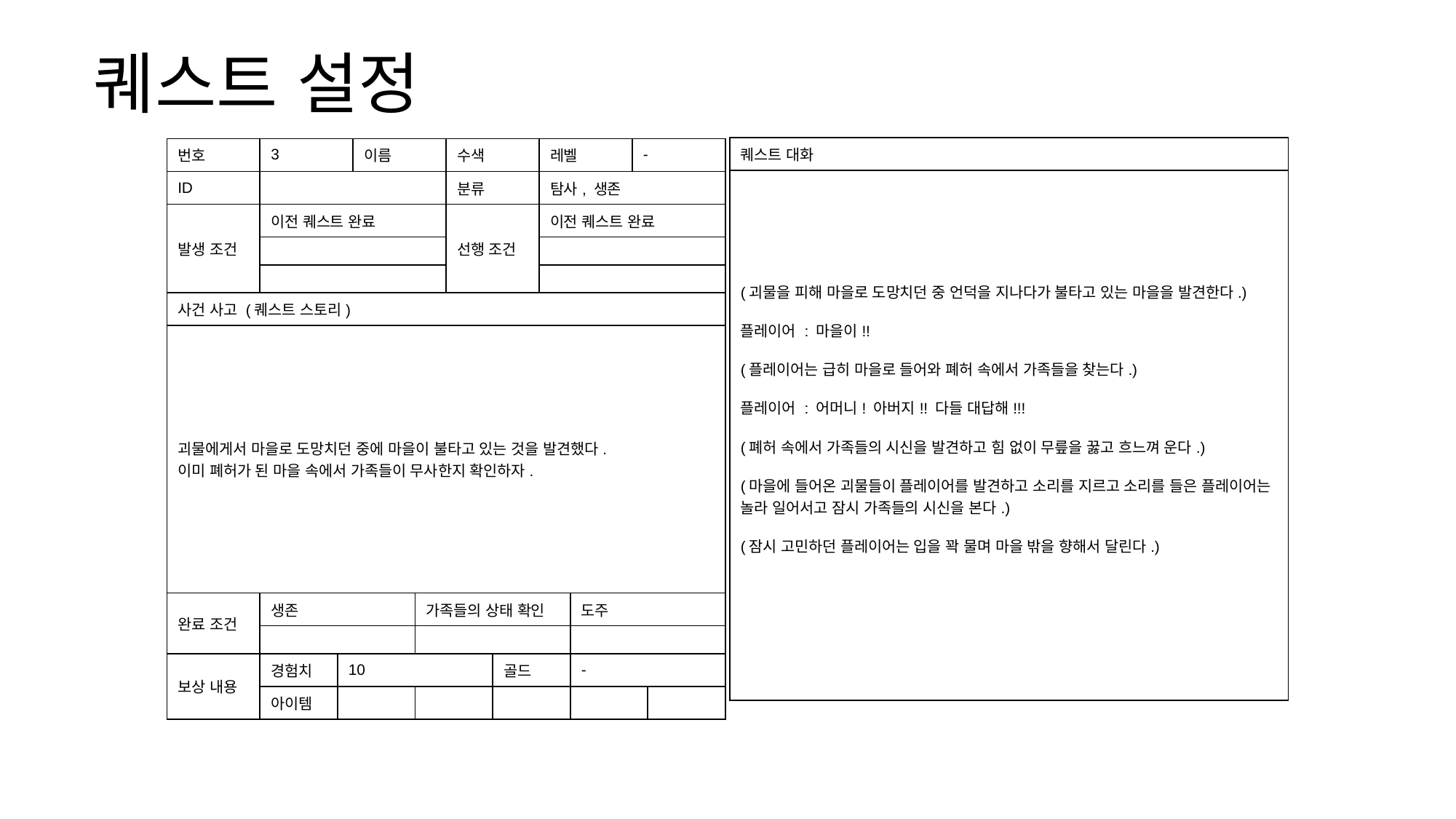

퀘스트 설정
| 퀘스트 대화 |
| --- |
| (괴물을 피해 마을로 도망치던 중 언덕을 지나다가 불타고 있는 마을을 발견한다.) 플레이어 : 마을이!! (플레이어는 급히 마을로 들어와 폐허 속에서 가족들을 찾는다.) 플레이어 : 어머니! 아버지!! 다들 대답해!!! (폐허 속에서 가족들의 시신을 발견하고 힘 없이 무릎을 꿇고 흐느껴 운다.) (마을에 들어온 괴물들이 플레이어를 발견하고 소리를 지르고 소리를 들은 플레이어는 놀라 일어서고 잠시 가족들의 시신을 본다.) (잠시 고민하던 플레이어는 입을 꽉 물며 마을 밖을 향해서 달린다.) |
| 번호 | 3 |  | 이름 |  | 수색 |  | 레벨 |  | - |  |
| --- | --- | --- | --- | --- | --- | --- | --- | --- | --- | --- |
| ID |  |  |  |  | 분류 |  | 탐사, 생존 |  |  |  |
| 발생 조건 | 이전 퀘스트 완료 |  |  |  | 선행 조건 |  | 이전 퀘스트 완료 |  |  |  |
|  |  |  |  |  |  |  |  |  |  |  |
|  |  |  |  |  |  |  |  |  |  |  |
| 사건 사고 (퀘스트 스토리) |  |  |  |  |  |  |  |  |  |  |
| 괴물에게서 마을로 도망치던 중에 마을이 불타고 있는 것을 발견했다. 이미 폐허가 된 마을 속에서 가족들이 무사한지 확인하자. |  |  |  |  |  |  |  |  |  |  |
| 완료 조건 | 생존 |  |  | 가족들의 상태 확인 |  |  |  | 도주 |  |  |
|  |  |  |  |  |  |  |  |  |  |  |
| 보상 내용 | 경험치 | 10 |  |  |  | 골드 |  | - |  |  |
|  | 아이템 |  |  |  |  |  |  |  |  |  |